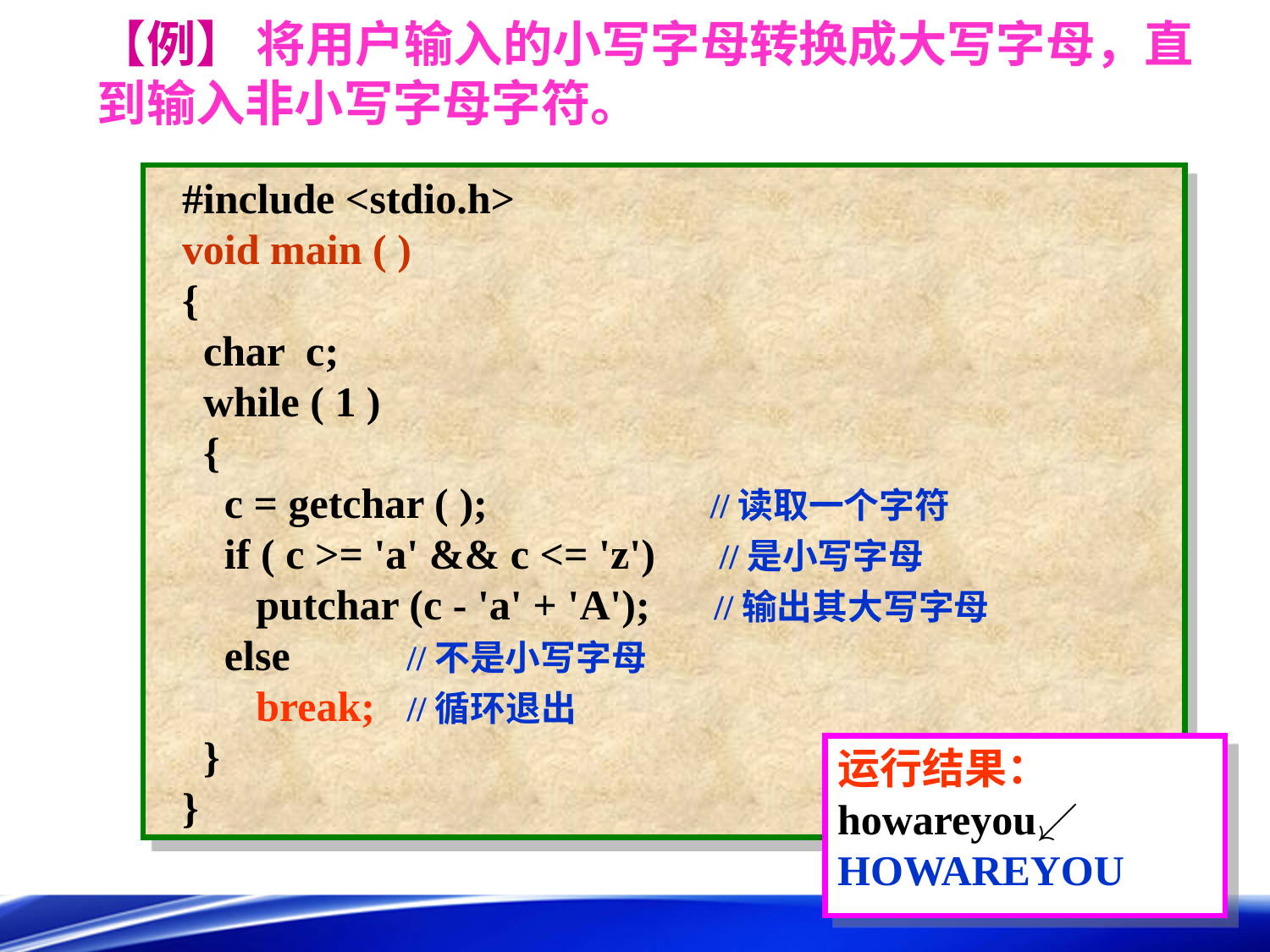

【例】 将用户输入的小写字母转换成大写字母，直到输入非小写字母字符。
#include <stdio.h>
void main ( )
{
  char  c;
  while ( 1 )
  {
    c = getchar ( );                     //读取一个字符
    if ( c >= 'a' && c <= 'z')      //是小写字母
       putchar (c - 'a' + 'A');      //输出其大写字母
    else           //不是小写字母
       break;   //循环退出
  }
}
运行结果：
howareyou↙
HOWAREYOU